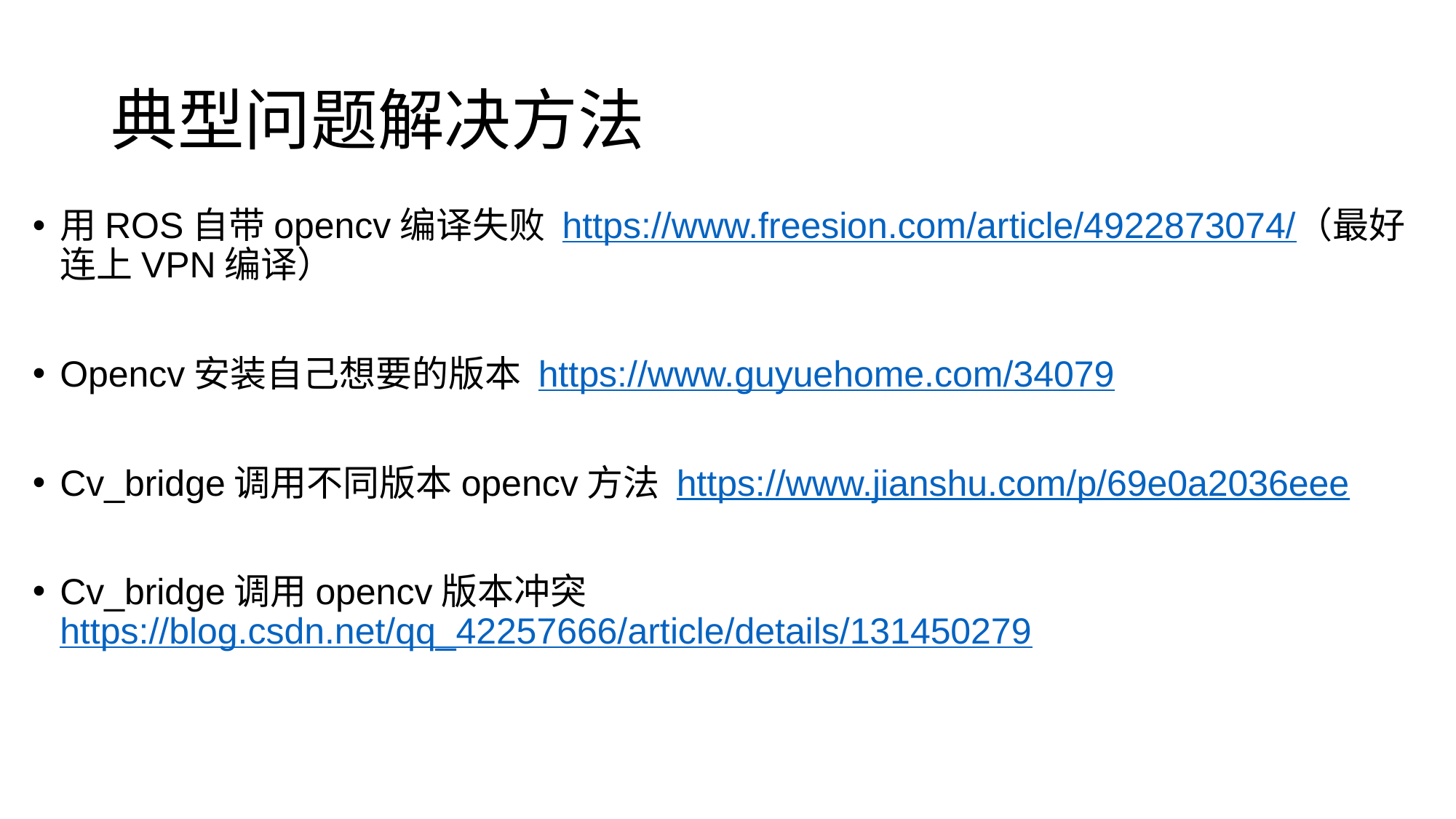

# 典型问题解决方法
用ROS自带opencv编译失败 https://www.freesion.com/article/4922873074/（最好连上VPN编译）

Opencv安装自己想要的版本 https://www.guyuehome.com/34079

Cv_bridge调用不同版本opencv方法 https://www.jianshu.com/p/69e0a2036eee

Cv_bridge调用opencv版本冲突 https://blog.csdn.net/qq_42257666/article/details/131450279